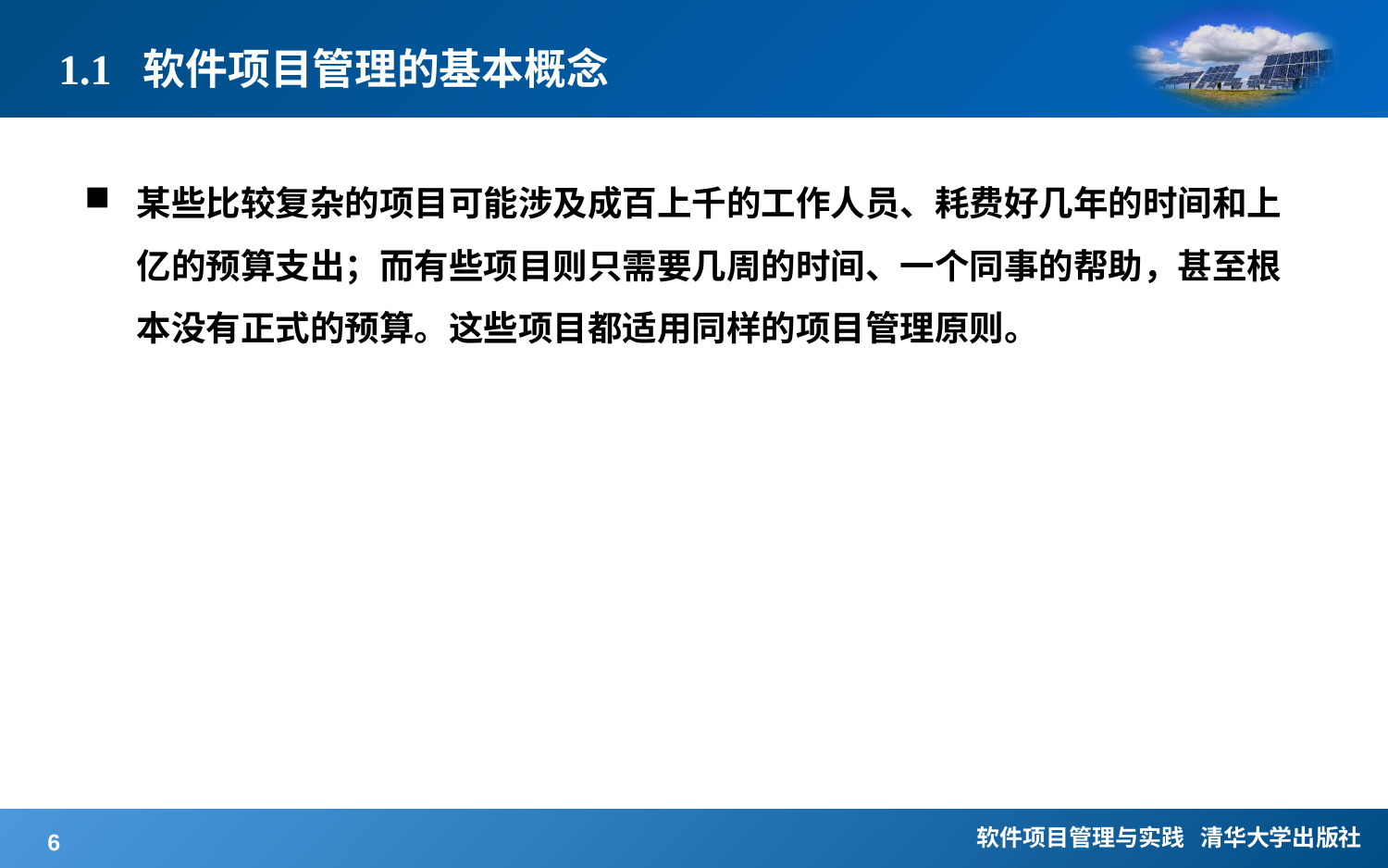

# 1.1  软件项目管理的基本概念
某些比较复杂的项目可能涉及成百上千的工作人员、耗费好几年的时间和上亿的预算支出；而有些项目则只需要几周的时间、一个同事的帮助，甚至根本没有正式的预算。这些项目都适用同样的项目管理原则。